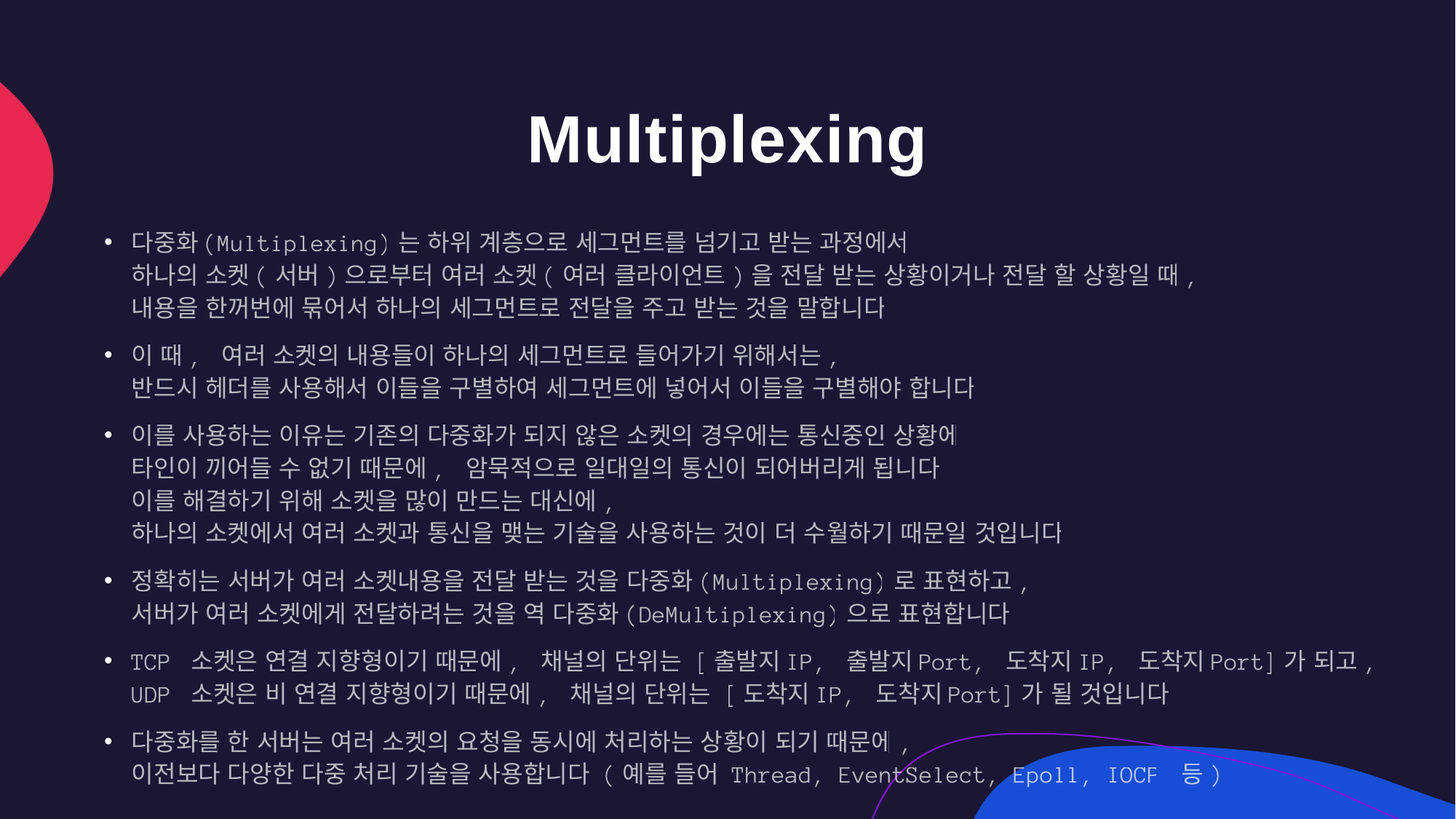

# Multiplexing
다중화(Multiplexing)는 하위 계층으로 세그먼트를 넘기고 받는 과정에서
하나의 소켓(서버)으로부터 여러 소켓(여러 클라이언트)을 전달 받는 상황이거나 전달 할 상황일 때,
내용을 한꺼번에 묶어서 하나의 세그먼트로 전달을 주고 받는 것을 말합니다
이 때, 여러 소켓의 내용들이 하나의 세그먼트로 들어가기 위해서는,
반드시 헤더를 사용해서 이들을 구별하여 세그먼트에 넣어서 이들을 구별해야 합니다
이를 사용하는 이유는 기존의 다중화가 되지 않은 소켓의 경우에는 통신중인 상황에
타인이 끼어들 수 없기 때문에, 암묵적으로 일대일의 통신이 되어버리게 됩니다
이를 해결하기 위해 소켓을 많이 만드는 대신에,
하나의 소켓에서 여러 소켓과 통신을 맺는 기술을 사용하는 것이 더 수월하기 때문일 것입니다
정확히는 서버가 여러 소켓내용을 전달 받는 것을 다중화(Multiplexing)로 표현하고,
서버가 여러 소켓에게 전달하려는 것을 역 다중화(DeMultiplexing)으로 표현합니다
TCP 소켓은 연결 지향형이기 때문에, 채널의 단위는 [출발지IP, 출발지Port, 도착지IP, 도착지Port]가 되고,
UDP 소켓은 비 연결 지향형이기 때문에, 채널의 단위는 [도착지IP, 도착지Port]가 될 것입니다
다중화를 한 서버는 여러 소켓의 요청을 동시에 처리하는 상황이 되기 때문에,
이전보다 다양한 다중 처리 기술을 사용합니다 (예를 들어 Thread, EventSelect, Epoll, IOCP 등)